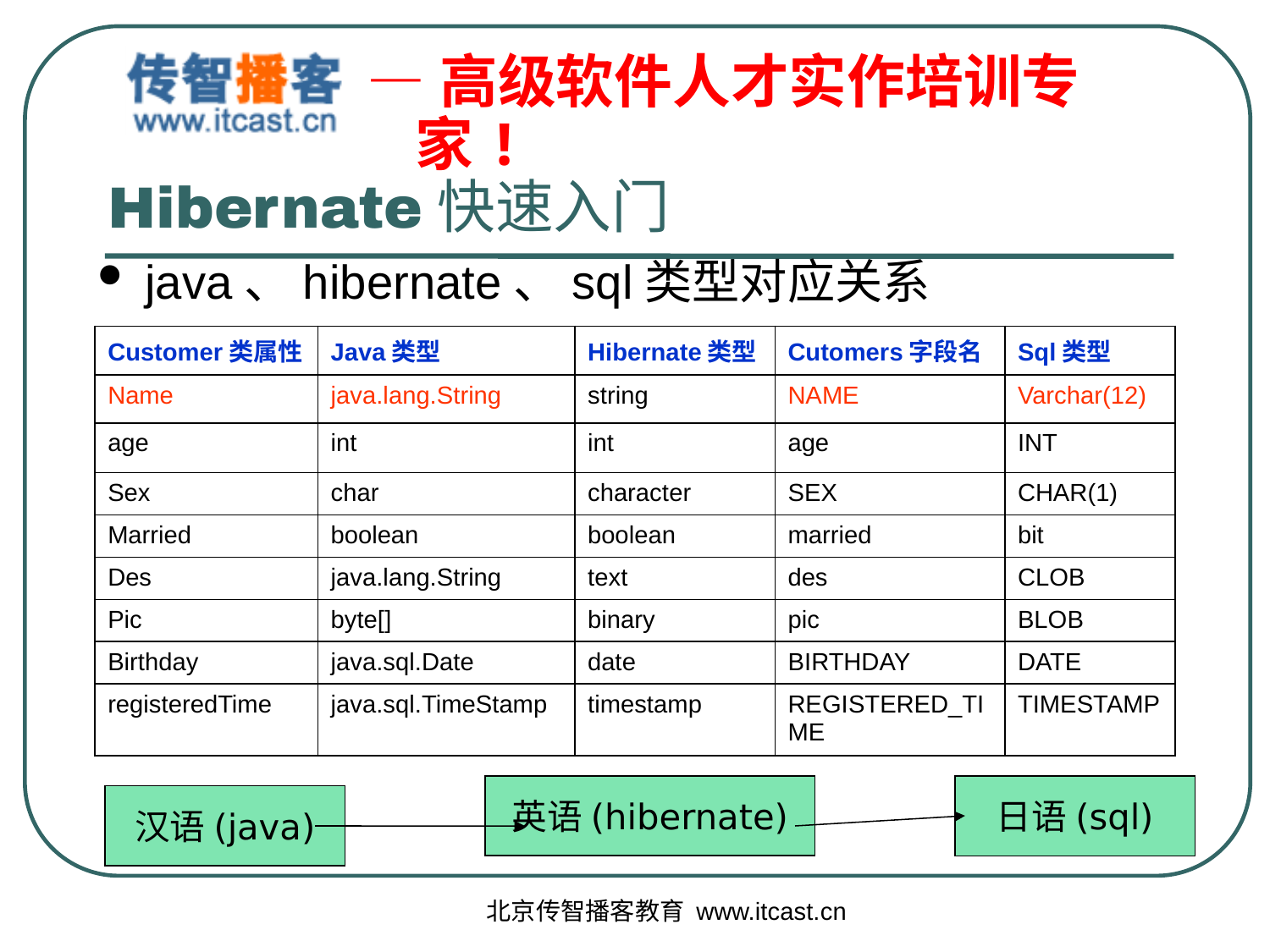

# Hibernate快速入门
java、hibernate、sql类型对应关系
| Customer类属性 | Java类型 | Hibernate类型 | Cutomers字段名 | Sql类型 |
| --- | --- | --- | --- | --- |
| Name | java.lang.String | string | NAME | Varchar(12) |
| age | int | int | age | INT |
| Sex | char | character | SEX | CHAR(1) |
| Married | boolean | boolean | married | bit |
| Des | java.lang.String | text | des | CLOB |
| Pic | byte[] | binary | pic | BLOB |
| Birthday | java.sql.Date | date | BIRTHDAY | DATE |
| registeredTime | java.sql.TimeStamp | timestamp | REGISTERED\_TIME | TIMESTAMP |
英语(hibernate)
日语(sql)
汉语(java)

北京传智播客教育 www.itcast.cn